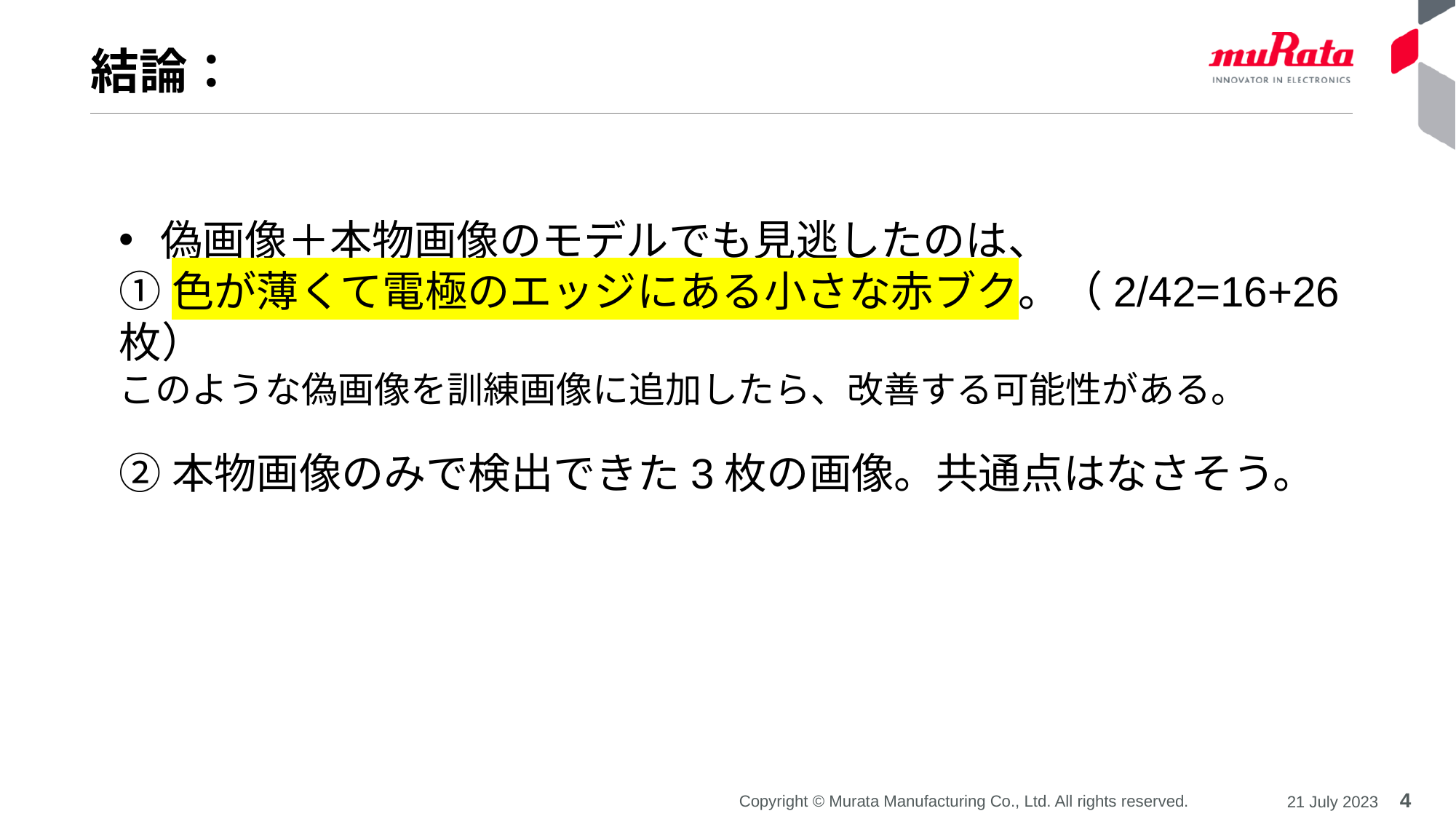

# 結論：

偽画像＋本物画像のモデルでも見逃したのは、
①色が薄くて電極のエッジにある小さな赤ブク。（2/42=16+26枚）
このような偽画像を訓練画像に追加したら、改善する可能性がある。

②本物画像のみで検出できた3枚の画像。共通点はなさそう。